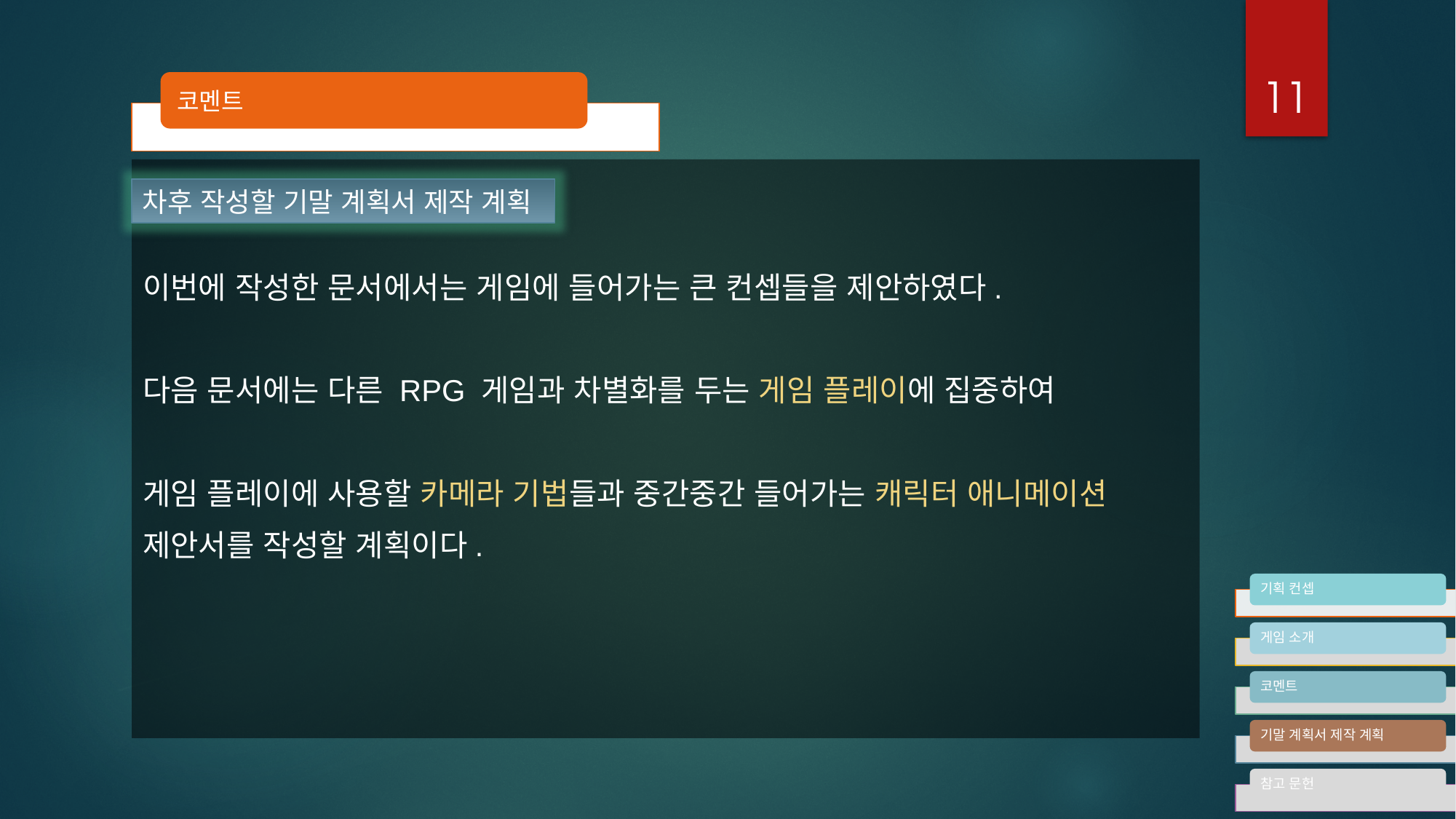

11

코멘트

이번에 작성한 문서에서는 게임에 들어가는 큰 컨셉들을 제안하였다.

다음 문서에는 다른 RPG 게임과 차별화를 두는 게임 플레이에 집중하여

게임 플레이에 사용할 카메라 기법들과 중간중간 들어가는 캐릭터 애니메이션
제안서를 작성할 계획이다.
차후 작성할 기말 계획서 제작 계획
기획 컨셉
게임 소개
코멘트
기말 계획서 제작 계획
참고 문헌